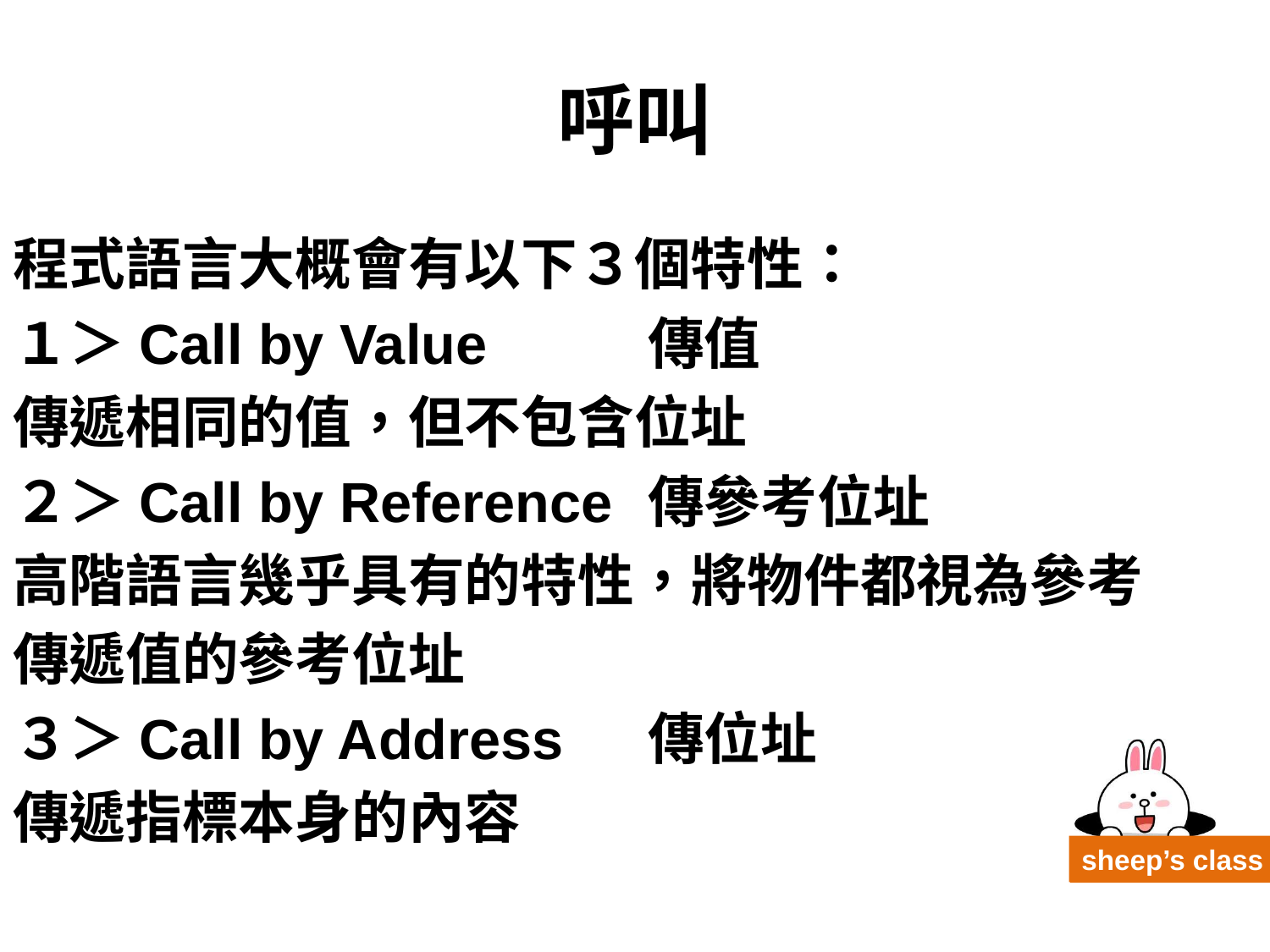

# 呼叫
程式語言大概會有以下３個特性：
１＞Call by Value		傳值
傳遞相同的值，但不包含位址
２＞Call by Reference	傳參考位址
高階語言幾乎具有的特性，將物件都視為參考
傳遞值的參考位址
３＞Call by Address	傳位址
傳遞指標本身的內容